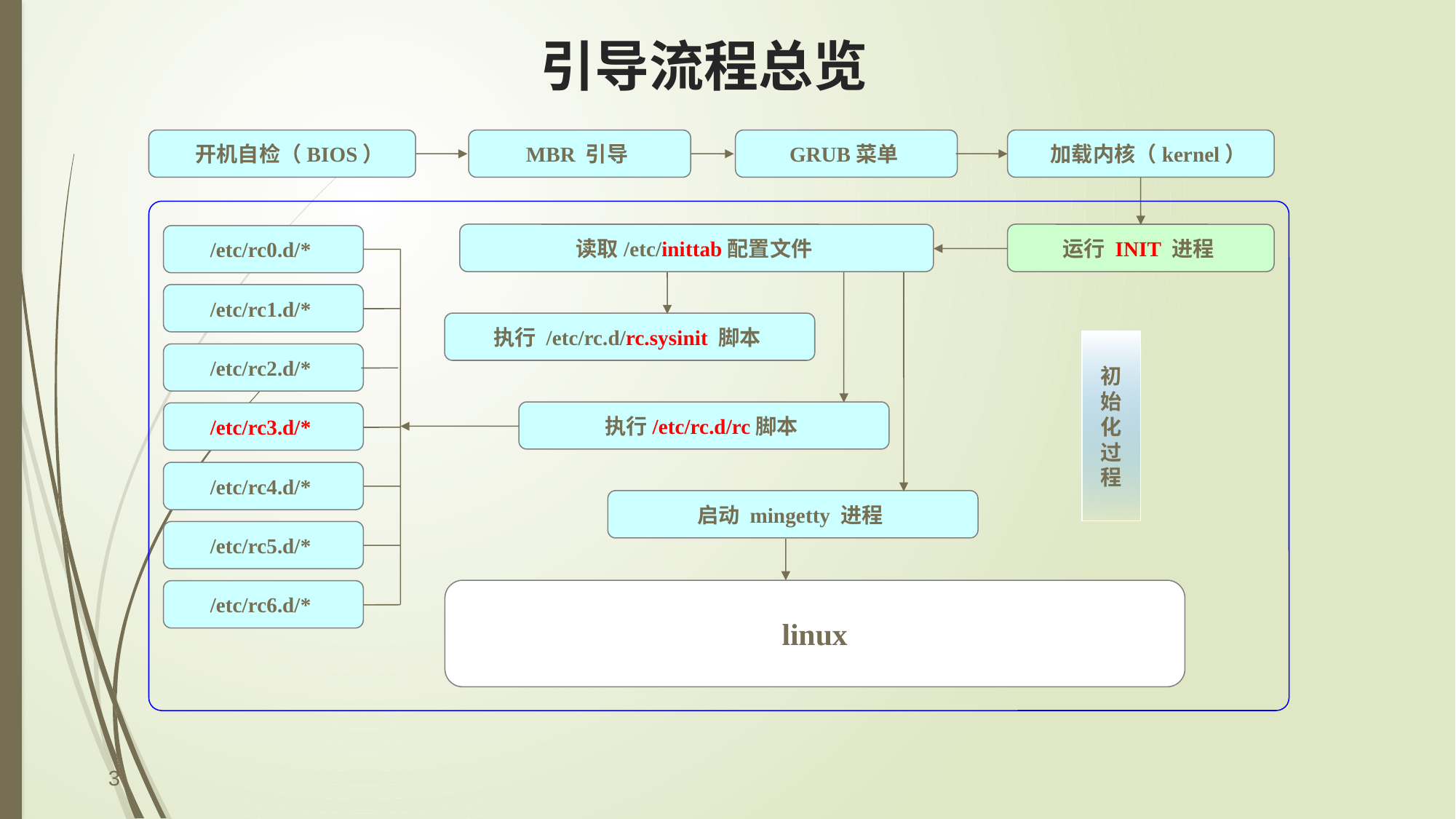

# 引导流程总览
  开机自检（BIOS）
MBR 引导
GRUB菜单
  加载内核（kernel）

读取/etc/inittab配置文件
运行 INIT 进程
/etc/rc0.d/*

/etc/rc1.d/*

执行 /etc/rc.d/rc.sysinit 脚本
初
始
化
过
程
/etc/rc2.d/*

执行/etc/rc.d/rc脚本
/etc/rc3.d/*

/etc/rc4.d/*

启动 mingetty 进程
/etc/rc5.d/*

linux
/etc/rc6.d/*

3